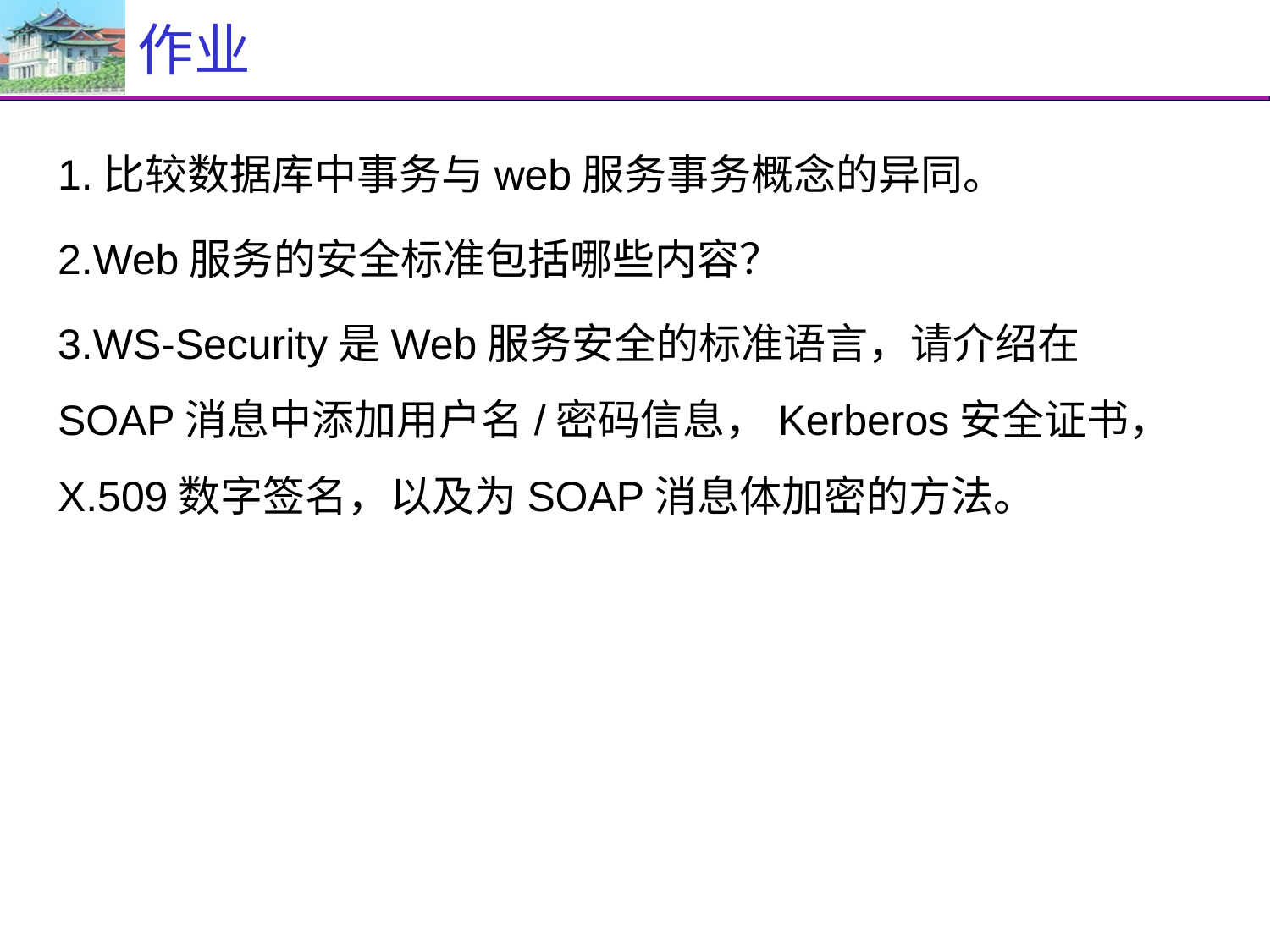

# 作业
1.比较数据库中事务与web服务事务概念的异同。
2.Web服务的安全标准包括哪些内容？
3.WS-Security是Web服务安全的标准语言，请介绍在SOAP消息中添加用户名/密码信息，Kerberos安全证书，X.509数字签名，以及为SOAP消息体加密的方法。